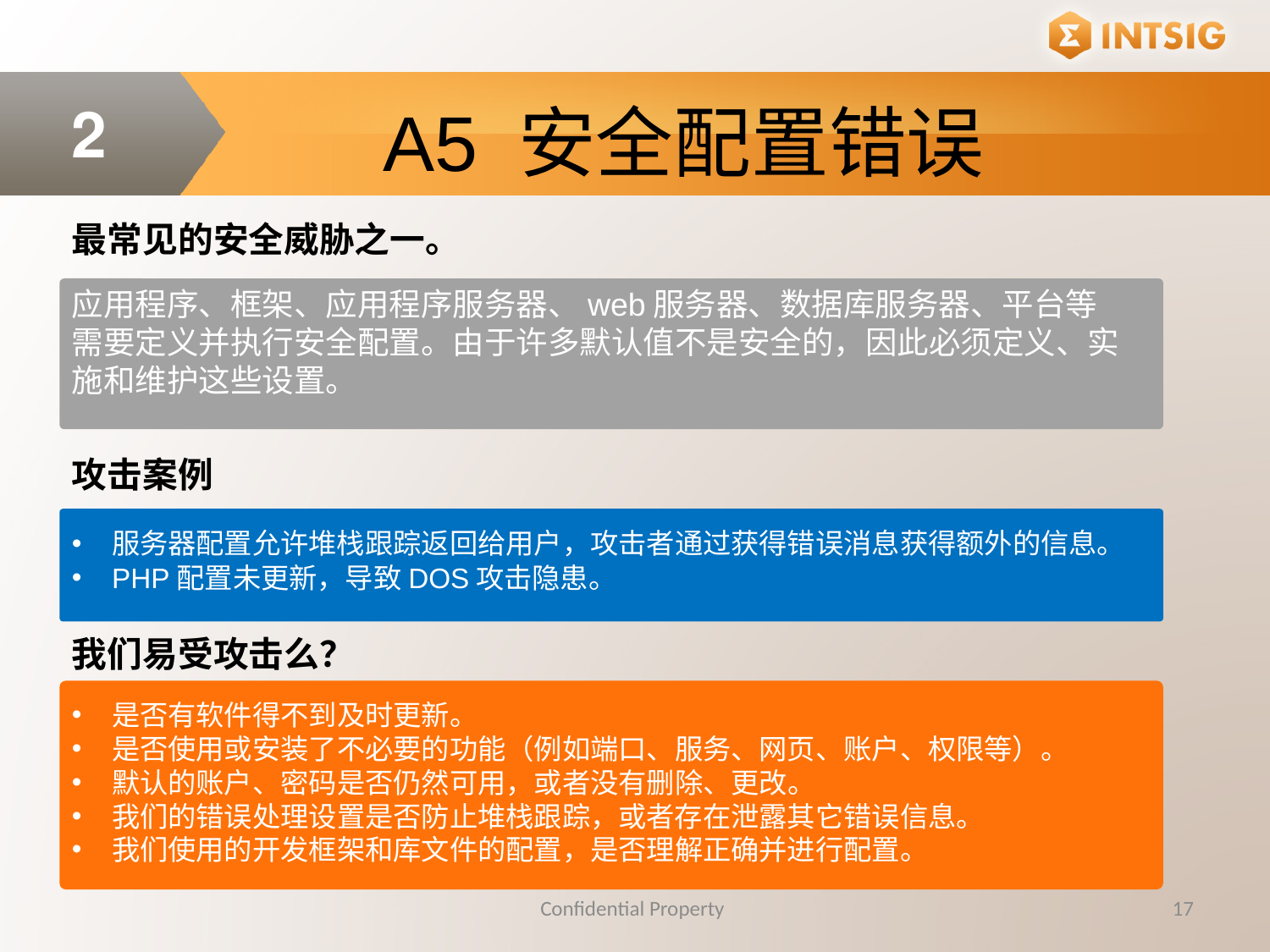

A5 安全配置错误
2
最常见的安全威胁之一。
应用程序、框架、应用程序服务器、web服务器、数据库服务器、平台等需要定义并执行安全配置。由于许多默认值不是安全的，因此必须定义、实施和维护这些设置。

攻击案例

服务器配置允许堆栈跟踪返回给用户，攻击者通过获得错误消息获得额外的信息。
PHP配置未更新，导致DOS攻击隐患。
我们易受攻击么？

是否有软件得不到及时更新。
是否使用或安装了不必要的功能（例如端口、服务、网页、账户、权限等）。
默认的账户、密码是否仍然可用，或者没有删除、更改。
我们的错误处理设置是否防止堆栈跟踪，或者存在泄露其它错误信息。
我们使用的开发框架和库文件的配置，是否理解正确并进行配置。
Confidential Property
17